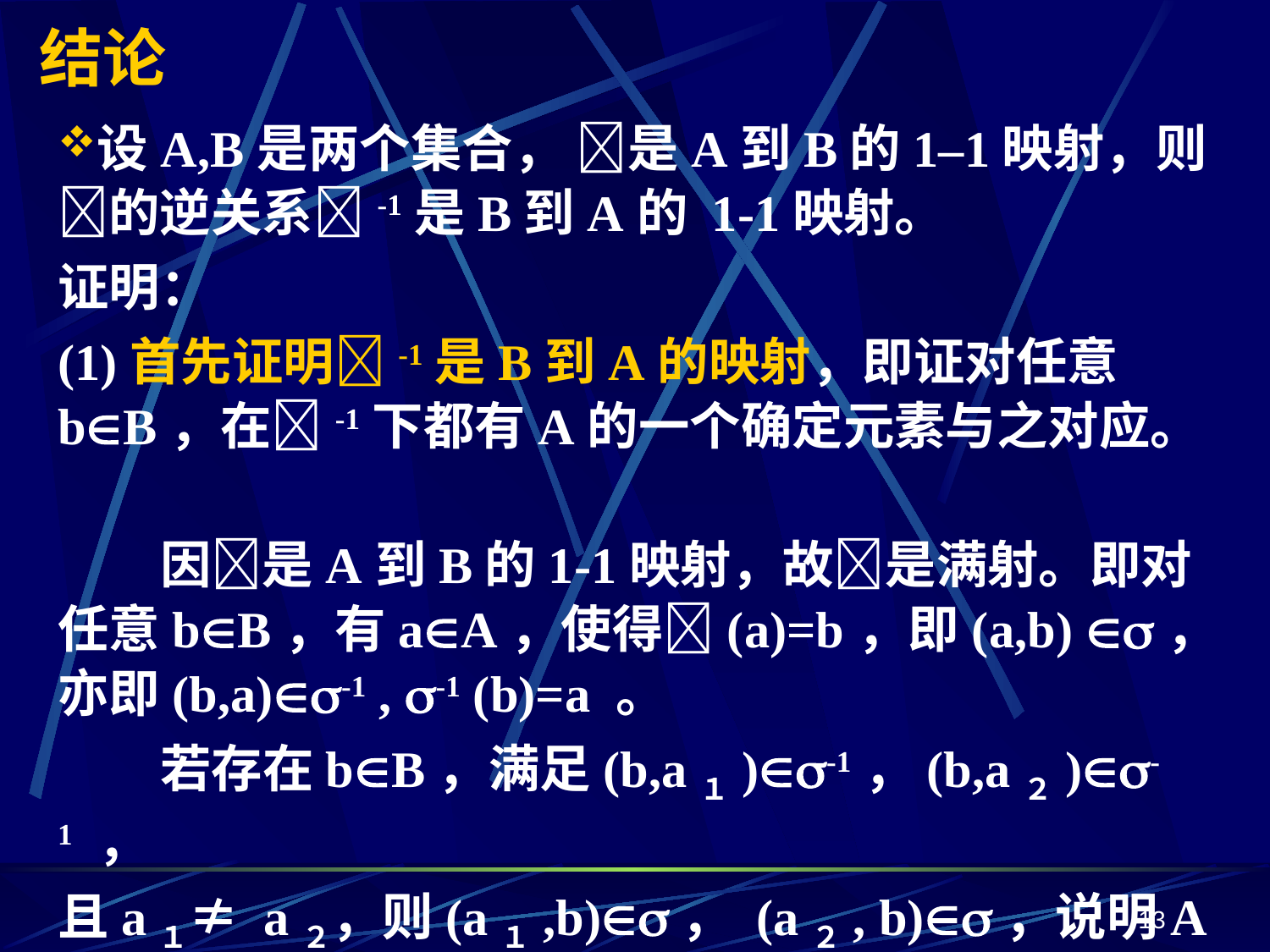

# 结论
设A,B是两个集合， σ是A到B的1–1映射，则σ的逆关系σ-1是B到A的 1-1映射。
证明：
(1)首先证明σ-1是B到A的映射，即证对任意b∈B，在σ-1下都有A的一个确定元素与之对应。
　　因σ是A到B的1-1映射，故σ是满射。即对任意b∈B，有a∈A，使得σ(a)=b，即(a,b) ∈σ，亦即(b,a)∈σ-1 , σ-1 (b)=a 。
　　若存在b∈B，满足(b,a１)∈σ-1，(b,a２)∈σ-1 ，
且a１≠ a２，则(a１,b)∈σ， (a２, b)∈σ，说明A中两个不同元素有同一映像b，与σ是单射矛盾。

13